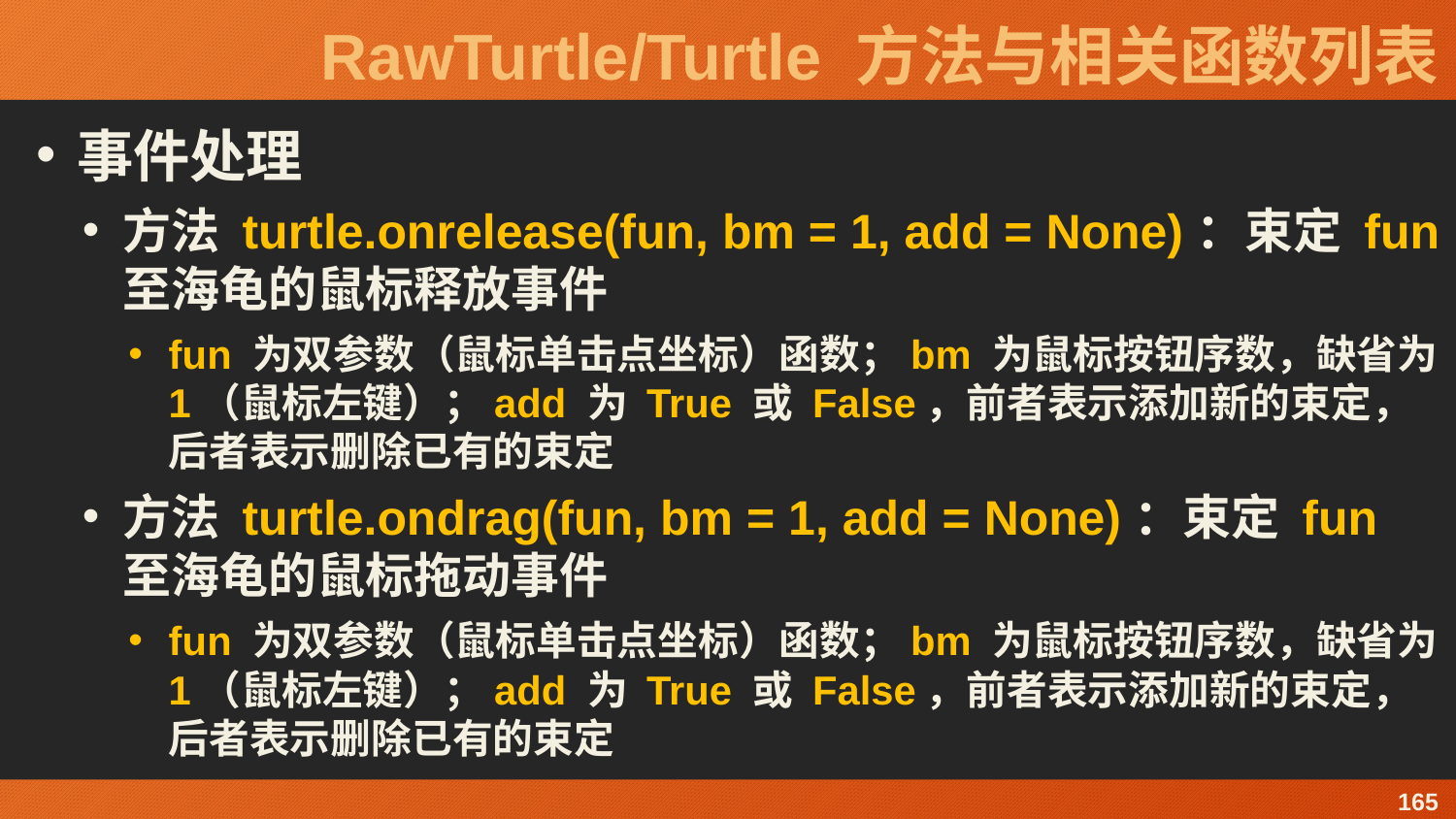

# RawTurtle/Turtle 方法与相关函数列表
事件处理
方法 turtle.onrelease(fun, bm = 1, add = None)：束定 fun 至海龟的鼠标释放事件
fun 为双参数（鼠标单击点坐标）函数；bm 为鼠标按钮序数，缺省为 1（鼠标左键）；add 为 True 或 False，前者表示添加新的束定，后者表示删除已有的束定
方法 turtle.ondrag(fun, bm = 1, add = None)：束定 fun 至海龟的鼠标拖动事件
fun 为双参数（鼠标单击点坐标）函数；bm 为鼠标按钮序数，缺省为 1（鼠标左键）；add 为 True 或 False，前者表示添加新的束定，后者表示删除已有的束定
165